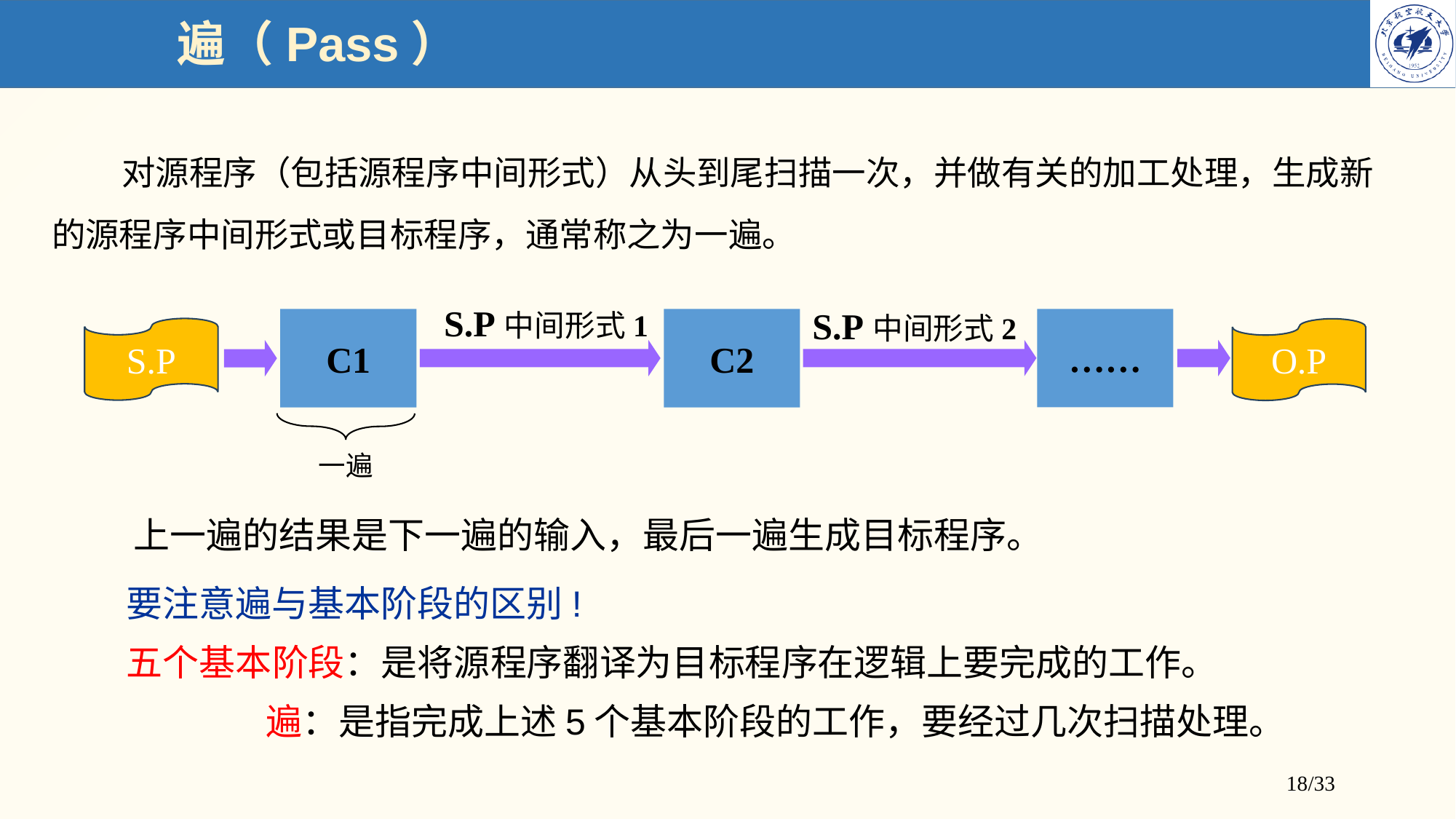

# 遍（Pass）
       对源程序（包括源程序中间形式）从头到尾扫描一次，并做有关的加工处理，生成新的源程序中间形式或目标程序，通常称之为一遍。
S.P中间形式1
S.P中间形式2
……
C1
C2
S.P
O.P

一遍
     上一遍的结果是下一遍的输入，最后一遍生成目标程序。
       要注意遍与基本阶段的区别!
       五个基本阶段：是将源程序翻译为目标程序在逻辑上要完成的工作。
                        遍：是指完成上述5个基本阶段的工作，要经过几次扫描处理。